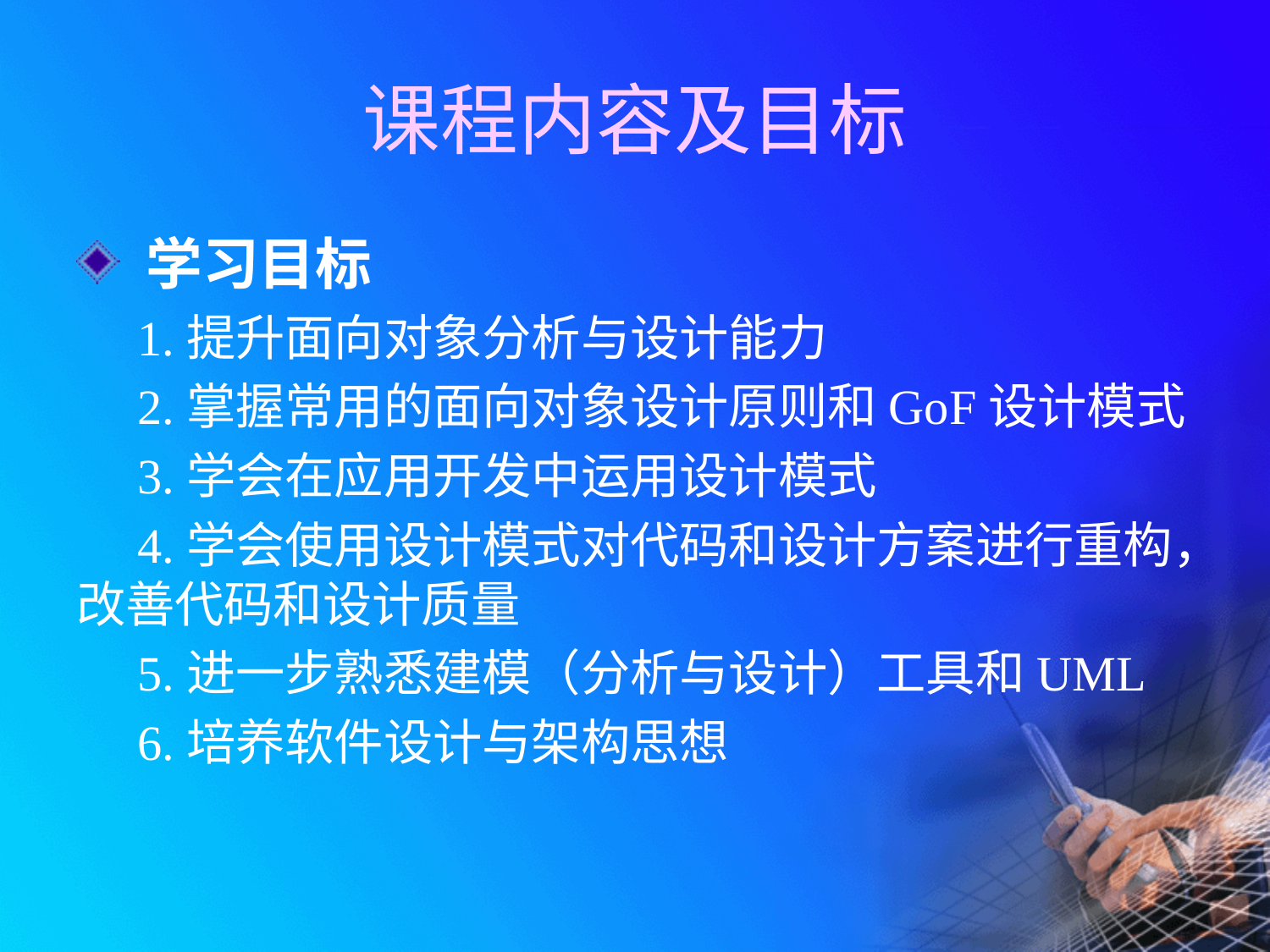

# 课程内容及目标
 学习目标
     1.提升面向对象分析与设计能力
     2.掌握常用的面向对象设计原则和GoF设计模式
     3.学会在应用开发中运用设计模式
     4.学会使用设计模式对代码和设计方案进行重构，改善代码和设计质量
     5.进一步熟悉建模（分析与设计）工具和UML
     6.培养软件设计与架构思想